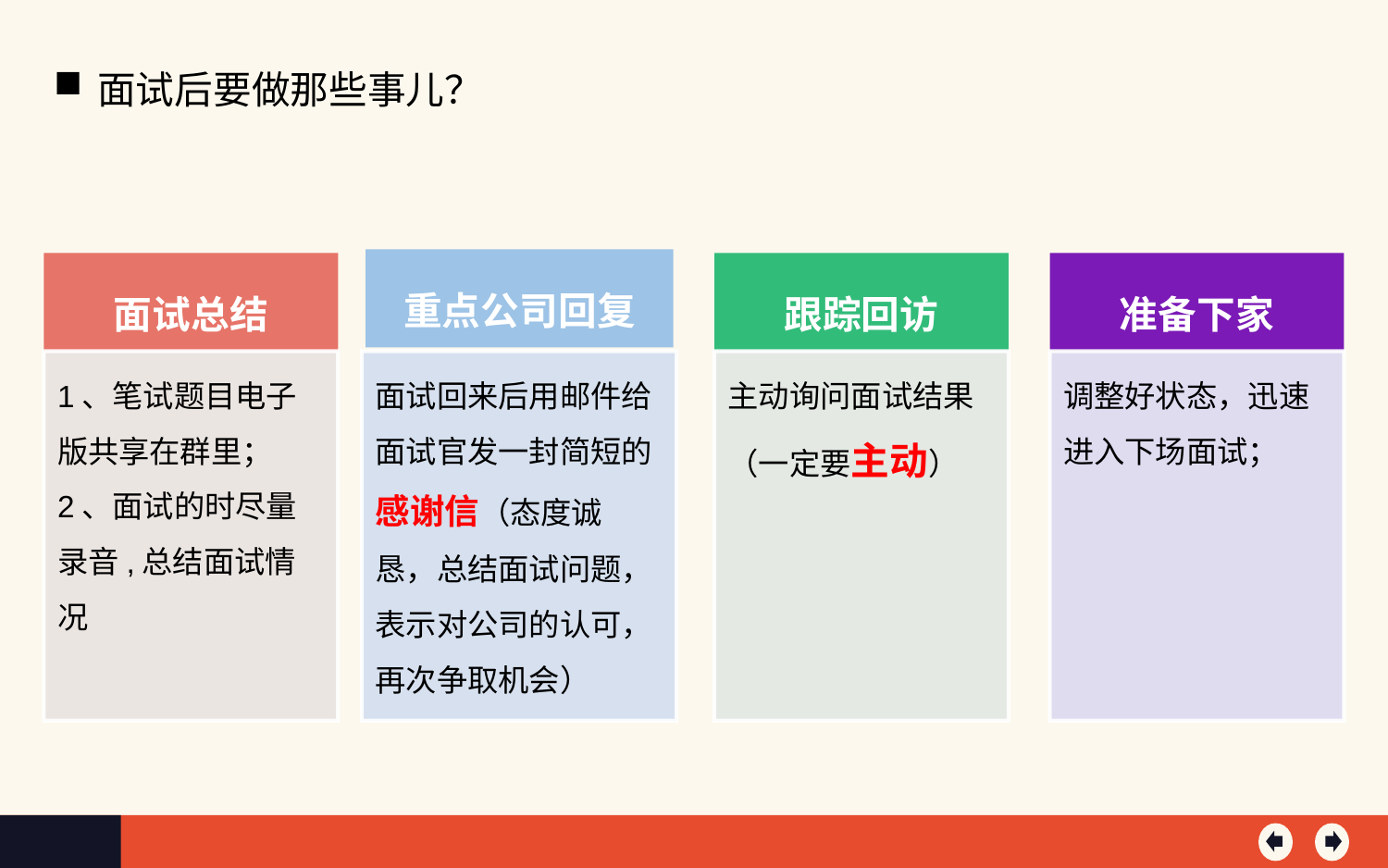

面试后要做那些事儿？
重点公司回复

面试总结

跟踪回访

准备下家

1、笔试题目电子版共享在群里；
2、面试的时尽量录音,总结面试情况

主动询问面试结果（一定要主动）

调整好状态，迅速进入下场面试；
面试回来后用邮件给面试官发一封简短的感谢信（态度诚恳，总结面试问题，表示对公司的认可，再次争取机会）